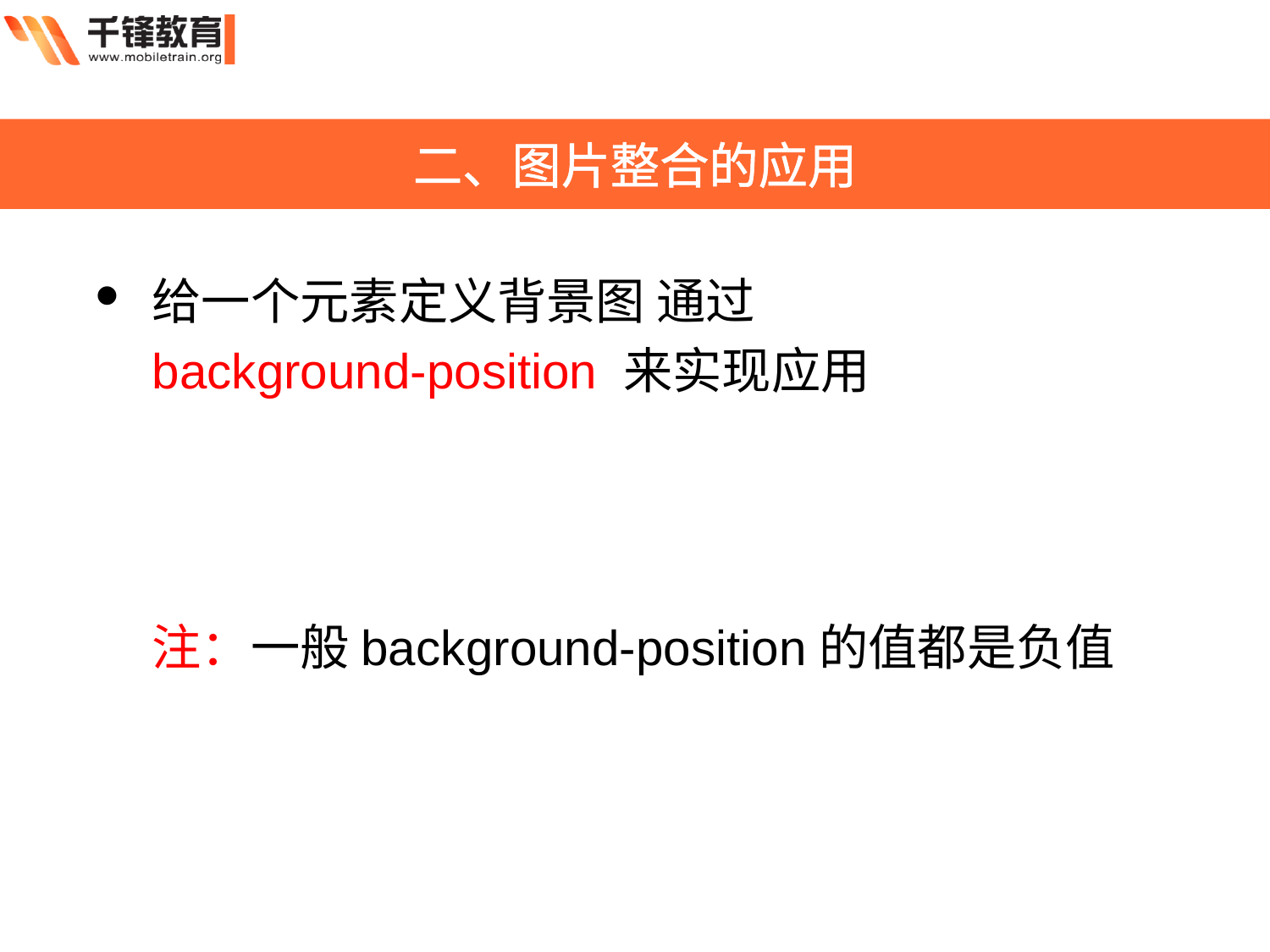

二、图片整合的应用
给一个元素定义背景图 通过
	background-position 来实现应用

	注：一般background-position的值都是负值